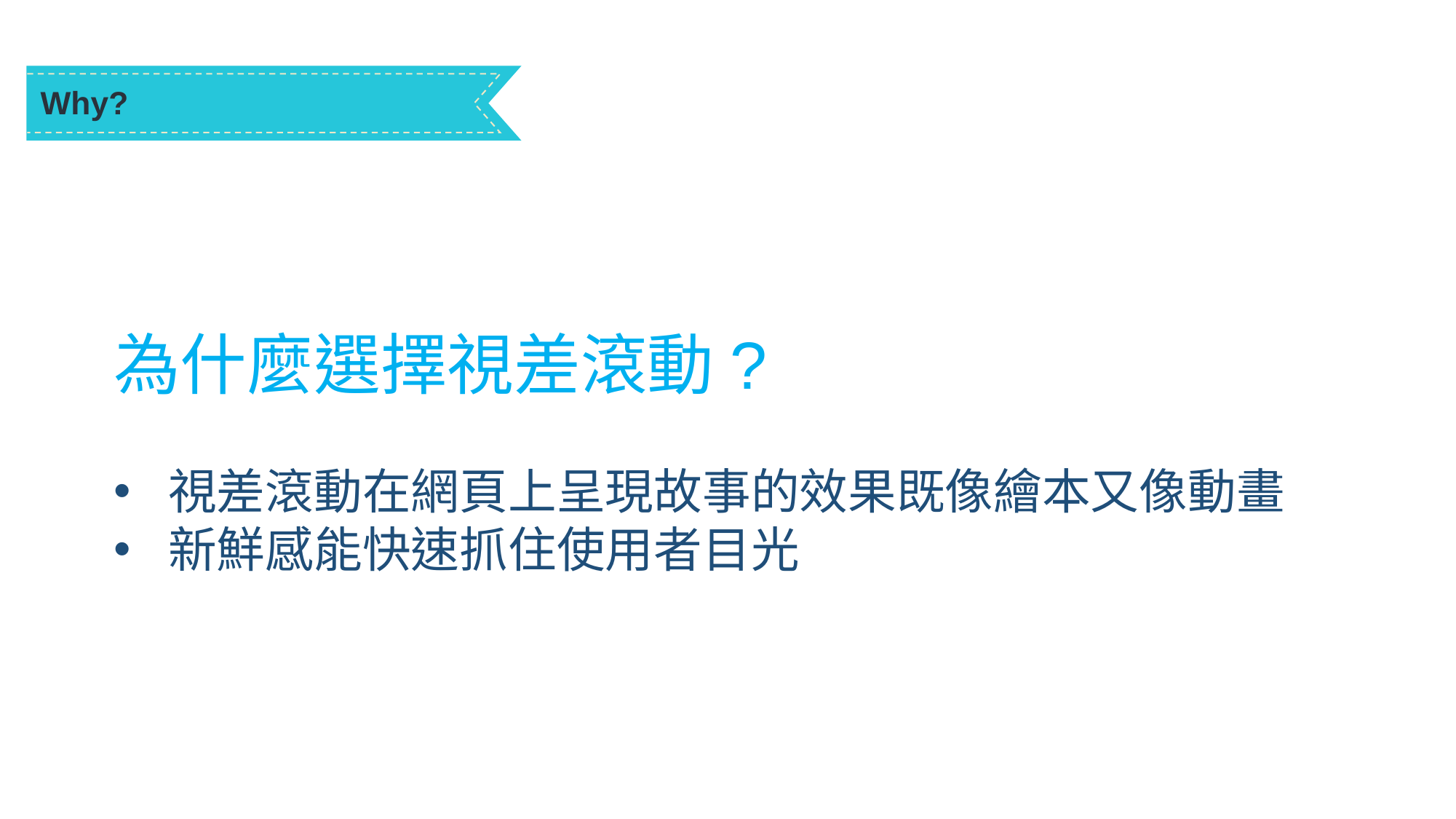

Why?
為什麼選擇視差滾動?

視差滾動在網頁上呈現故事的效果既像繪本又像動畫
新鮮感能快速抓住使用者目光